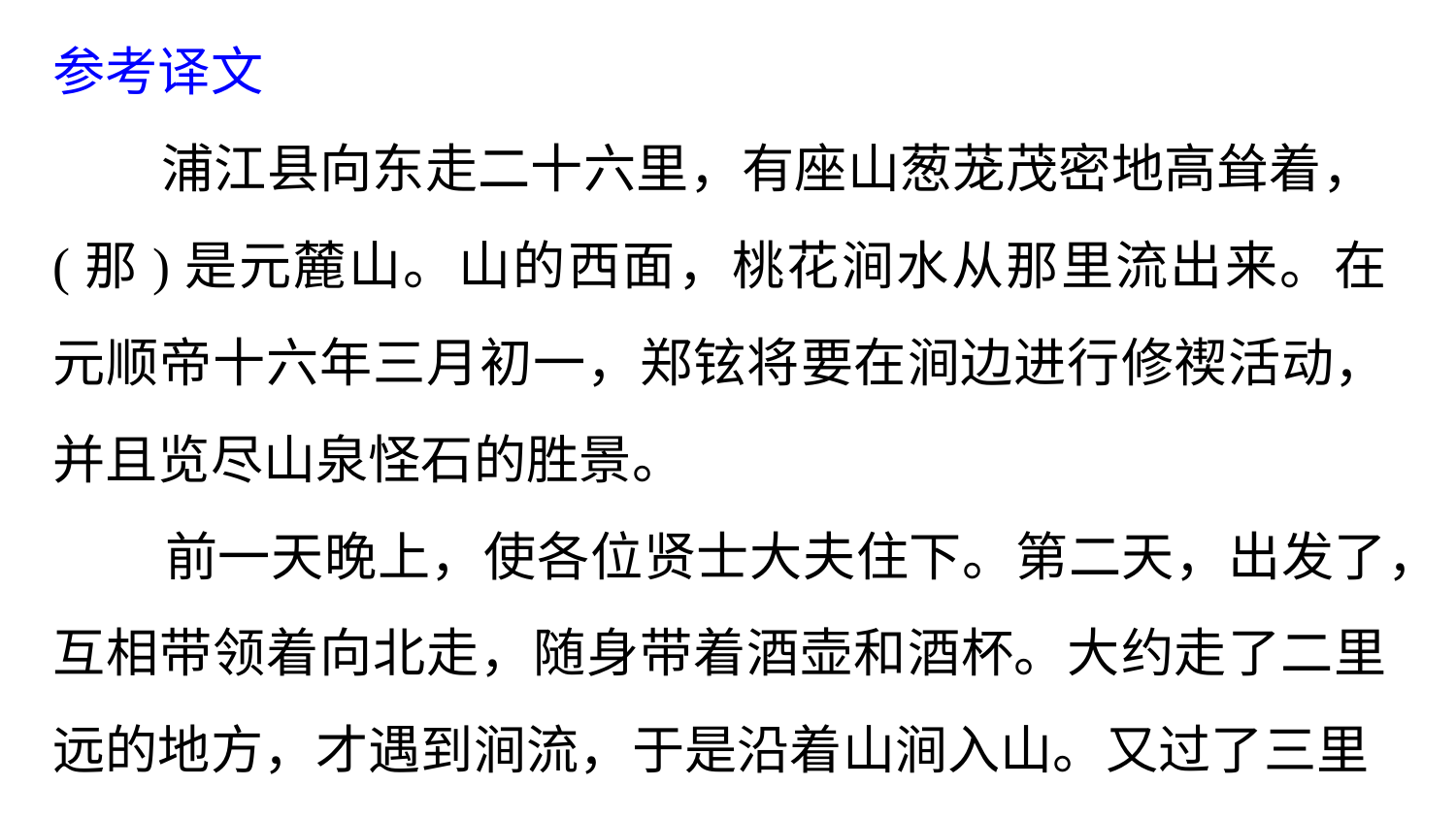

参考译文
        浦江县向东走二十六里，有座山葱茏茂密地高耸着，(那)是元麓山。山的西面，桃花涧水从那里流出来。在元顺帝十六年三月初一，郑铉将要在涧边进行修禊活动，并且览尽山泉怪石的胜景。
        前一天晚上，使各位贤士大夫住下。第二天，出发了，互相带领着向北走，随身带着酒壶和酒杯。大约走了二里远的地方，才遇到涧流，于是沿着山涧入山。又过了三里